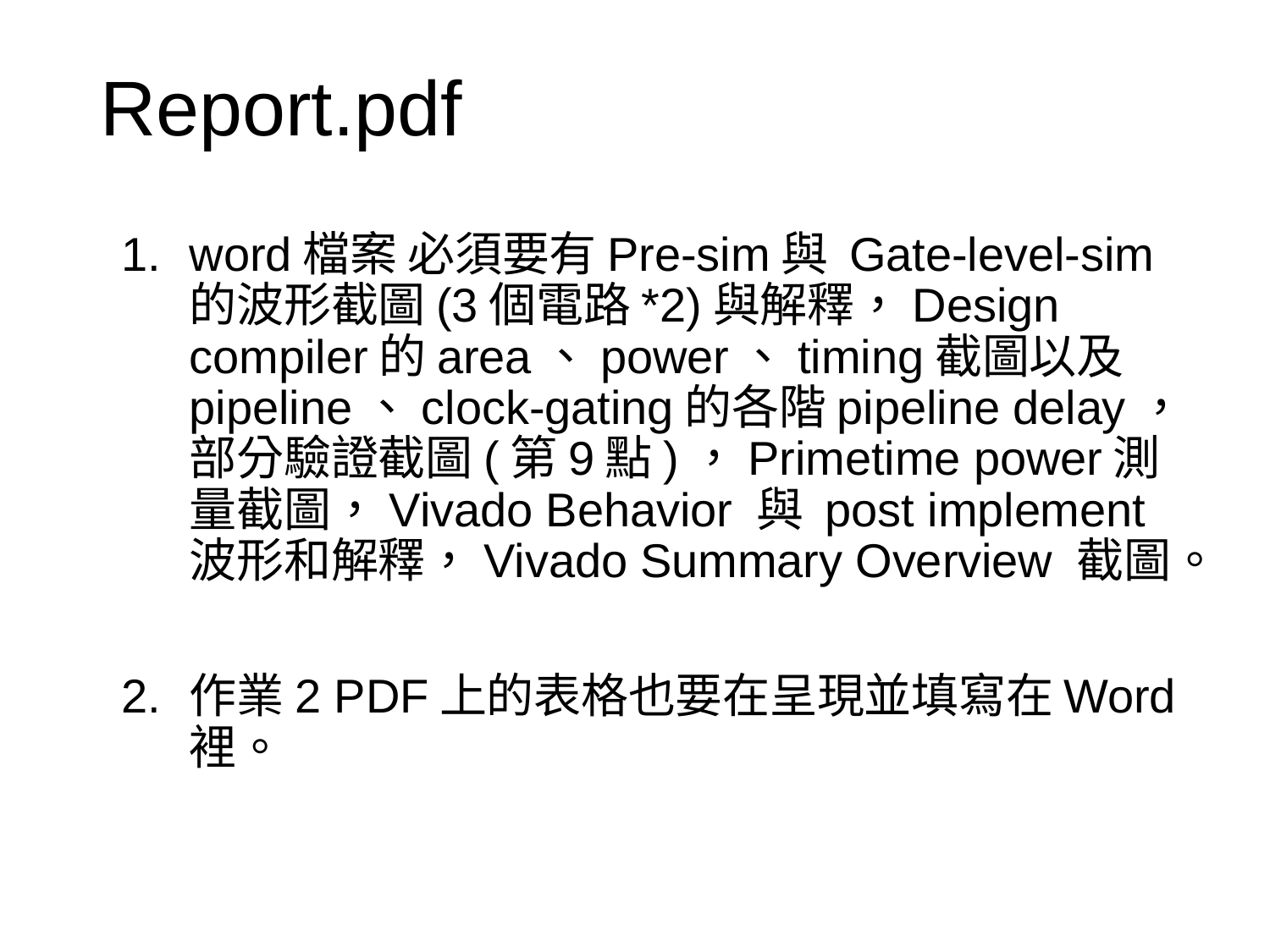

# Report.pdf

word檔案 必須要有Pre-sim與 Gate-level-sim的波形截圖(3個電路*2)與解釋，Design compiler的area、power、timing截圖以及pipeline、clock-gating的各階pipeline delay，部分驗證截圖(第9點)，Primetime power測量截圖，Vivado Behavior 與 post implement 波形和解釋，Vivado Summary Overview 截圖。

作業2 PDF上的表格也要在呈現並填寫在Word裡。